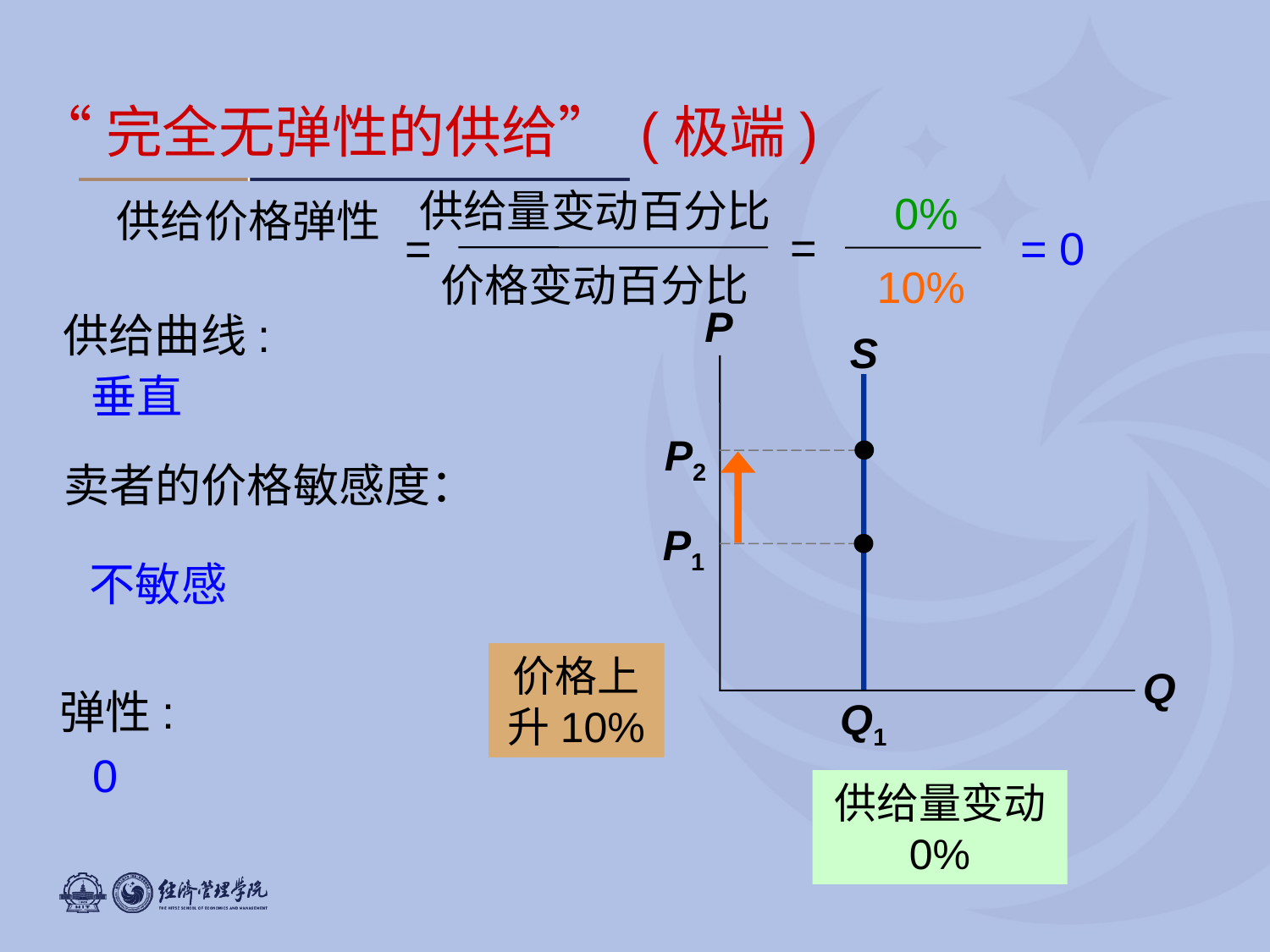

0
“完全无弹性的供给” (极端)
供给量变动百分比
价格变动百分比
供给价格弹性
=
=

0%
= 0
10%
P

Q
供给曲线:
S

垂直
P2

卖者的价格敏感度：

P1

不敏感
价格上升10%
弹性:
Q1
0
供给量变动 0%